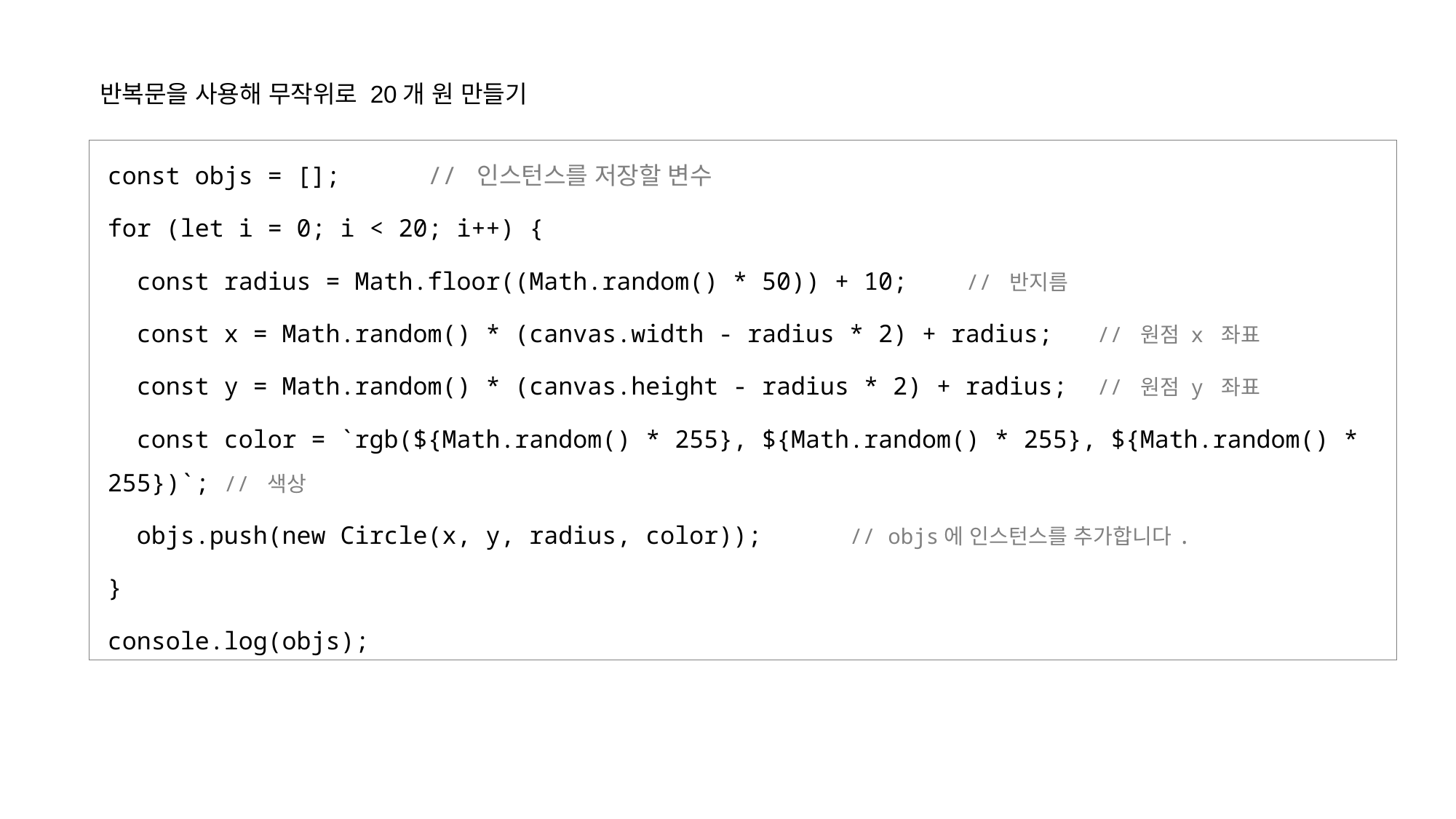

반복문을 사용해 무작위로 20개 원 만들기
const objs = [];      // 인스턴스를 저장할 변수
for (let i = 0; i < 20; i++) {
  const radius = Math.floor((Math.random() * 50)) + 10;    // 반지름
  const x = Math.random() * (canvas.width - radius * 2) + radius;   // 원점 x 좌표
  const y = Math.random() * (canvas.height - radius * 2) + radius;  // 원점 y 좌표
  const color = `rgb(${Math.random() * 255}, ${Math.random() * 255}, ${Math.random() * 255})`; // 색상
  objs.push(new Circle(x, y, radius, color));      // objs에 인스턴스를 추가합니다.
}
console.log(objs);